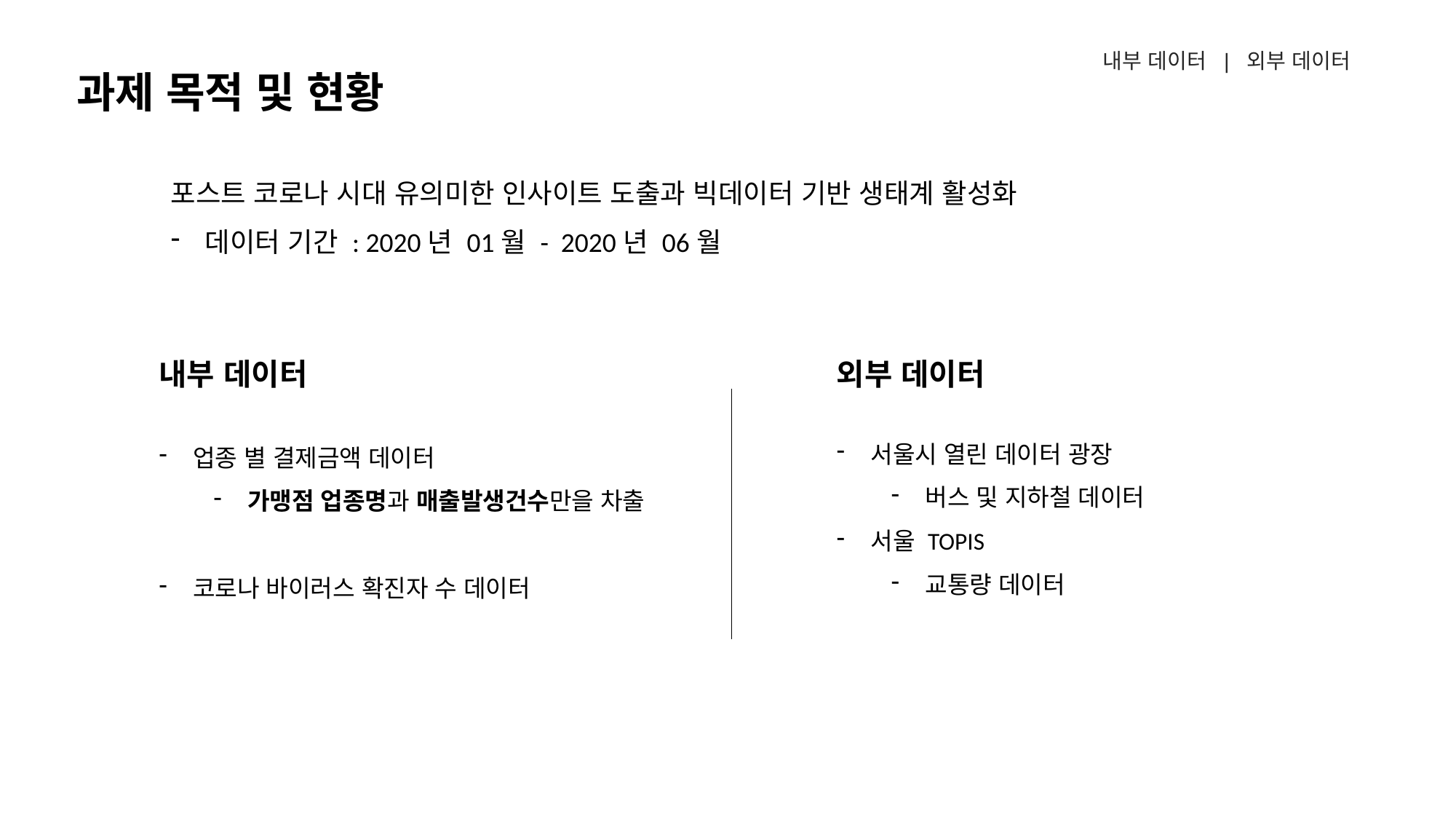

내부 데이터  |  외부 데이터
과제 목적 및 현황
포스트 코로나 시대 유의미한 인사이트 도출과 빅데이터 기반 생태계 활성화
데이터 기간 : 2020년 01월 -  2020년 06월
내부 데이터

업종 별 결제금액 데이터
가맹점 업종명과 매출발생건수만을 차출

코로나 바이러스 확진자 수 데이터

외부 데이터

서울시 열린 데이터 광장
버스 및 지하철 데이터
서울 TOPIS
교통량 데이터